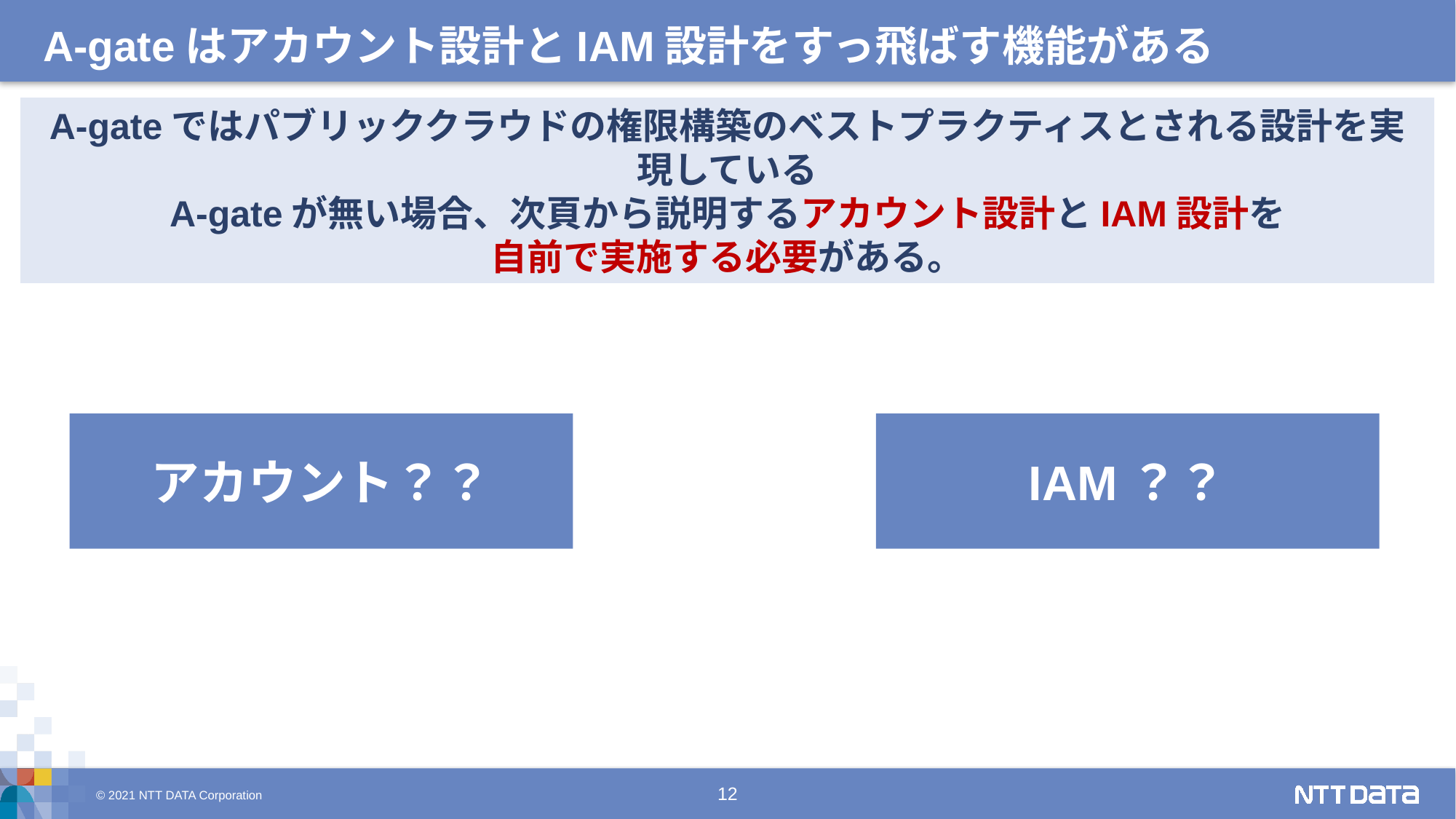

A-gateはアカウント設計とIAM設計をすっ飛ばす機能がある
A-gateではパブリッククラウドの権限構築のベストプラクティスとされる設計を実現している
A-gateが無い場合、次頁から説明するアカウント設計とIAM設計を
自前で実施する必要がある。
アカウント？？
IAM？？